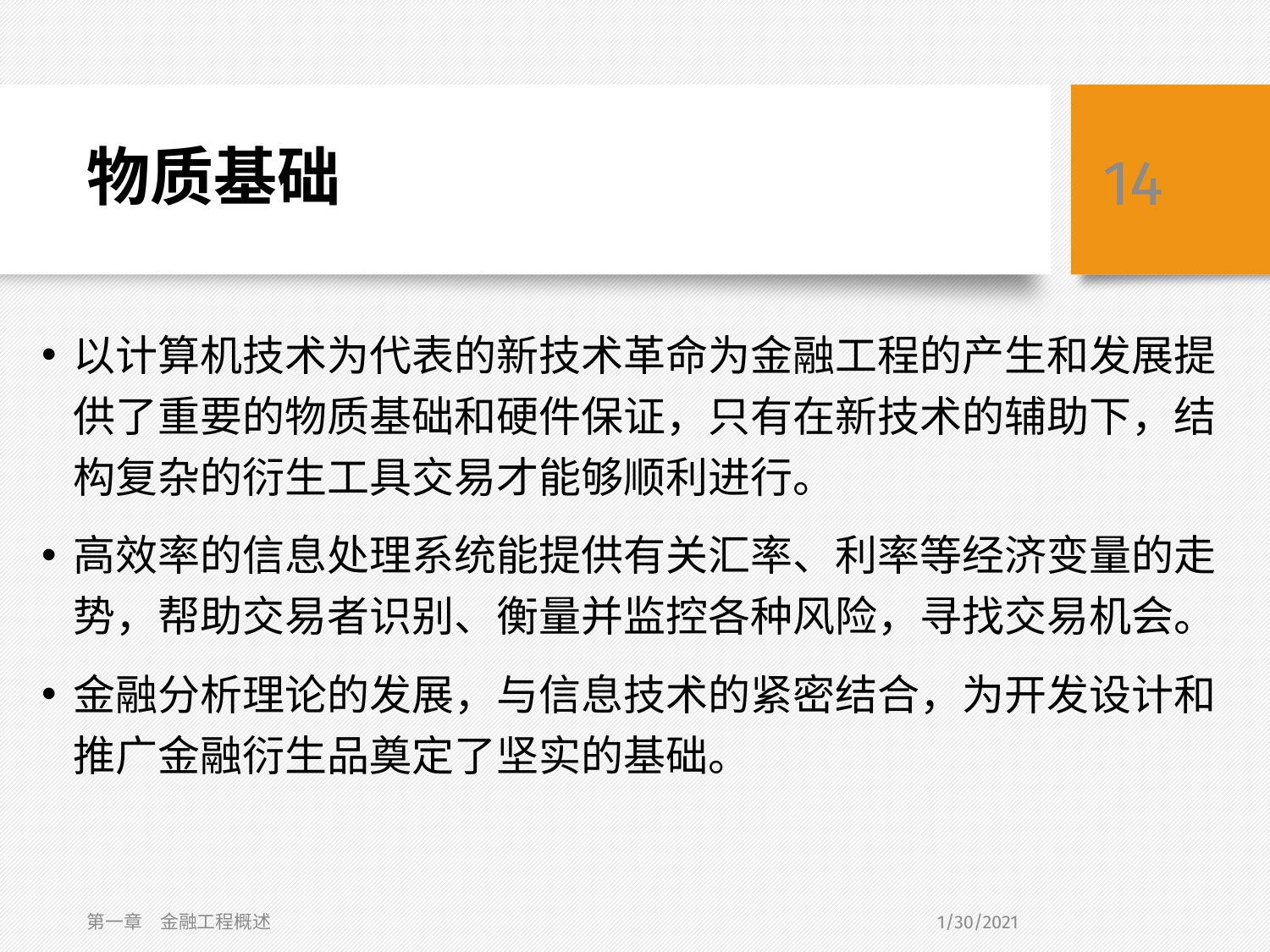

# 物质基础
14
以计算机技术为代表的新技术革命为金融工程的产生和发展提供了重要的物质基础和硬件保证，只有在新技术的辅助下，结构复杂的衍生工具交易才能够顺利进行。
高效率的信息处理系统能提供有关汇率、利率等经济变量的走势，帮助交易者识别、衡量并监控各种风险，寻找交易机会。
金融分析理论的发展，与信息技术的紧密结合，为开发设计和推广金融衍生品奠定了坚实的基础。

1/30/2021
第一章　金融工程概述